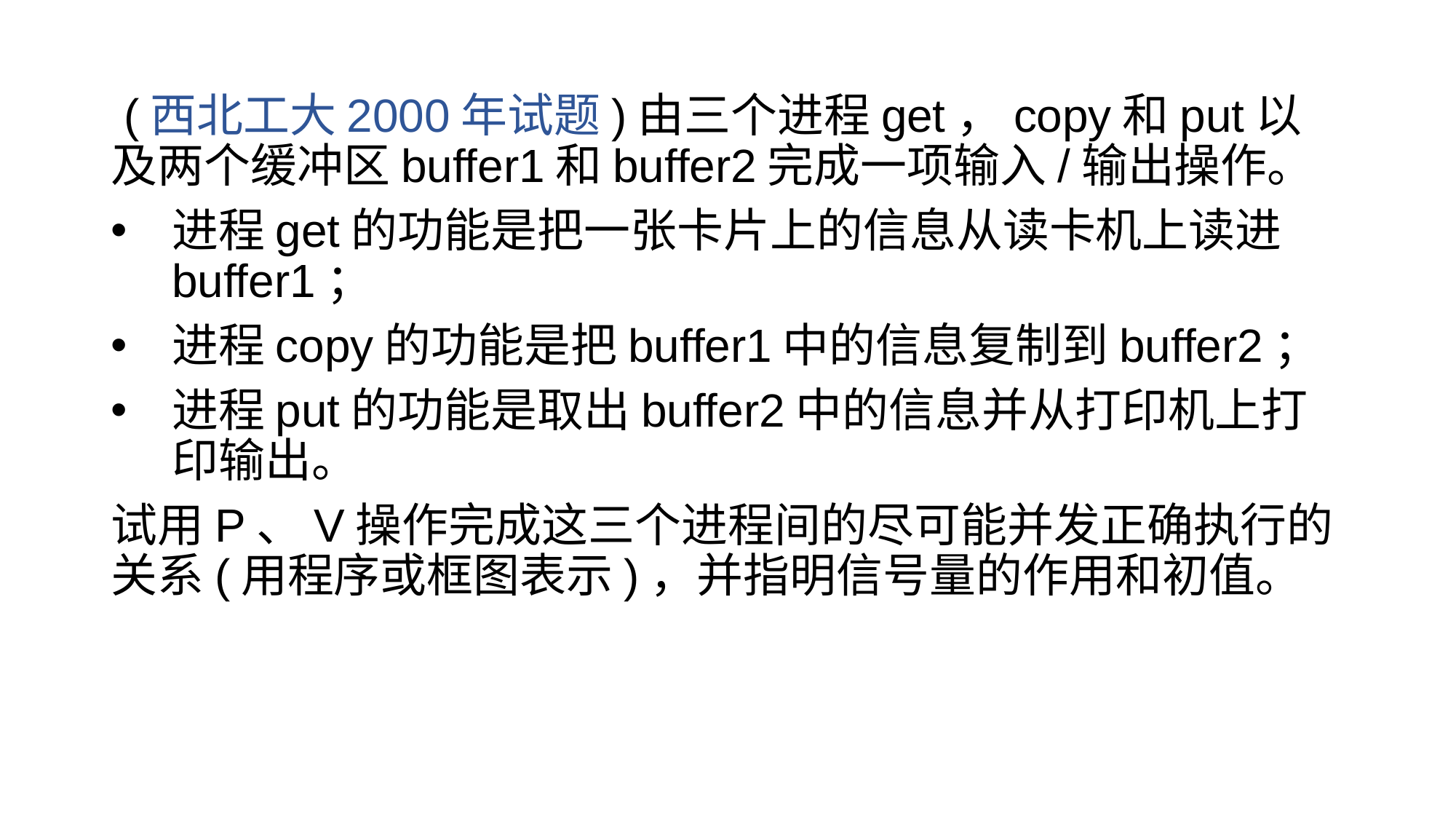

(西北工大2000年试题)由三个进程get，copy和put以及两个缓冲区buffer1和buffer2完成一项输入/输出操作。
进程get的功能是把一张卡片上的信息从读卡机上读进buffer1；
进程copy的功能是把buffer1中的信息复制到buffer2；
进程put的功能是取出buffer2中的信息并从打印机上打印输出。
试用P、V操作完成这三个进程间的尽可能并发正确执行的关系(用程序或框图表示)，并指明信号量的作用和初值。